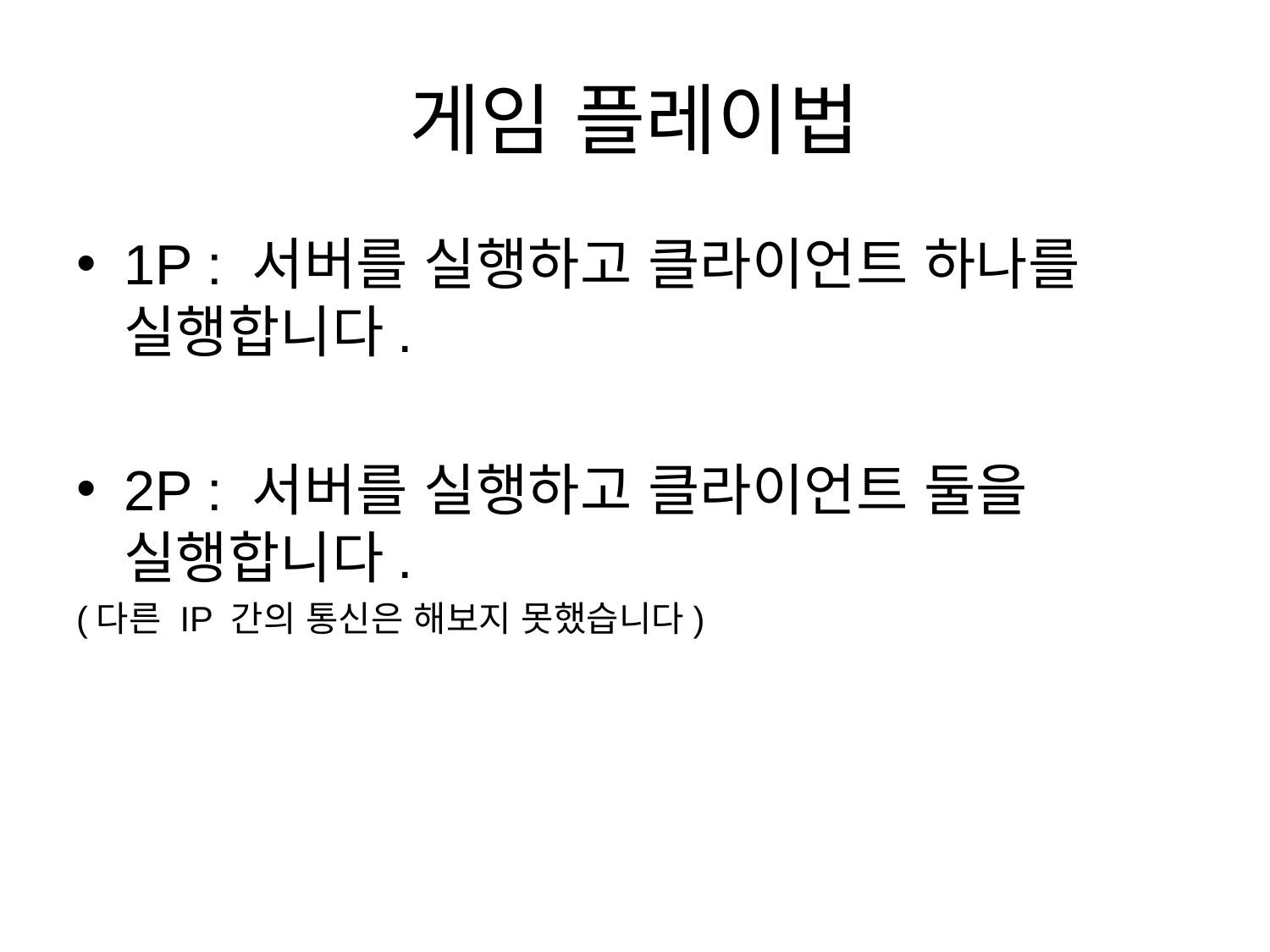

# 게임 플레이법
1P : 서버를 실행하고 클라이언트 하나를 실행합니다.

2P : 서버를 실행하고 클라이언트 둘을 실행합니다.
(다른 IP 간의 통신은 해보지 못했습니다)